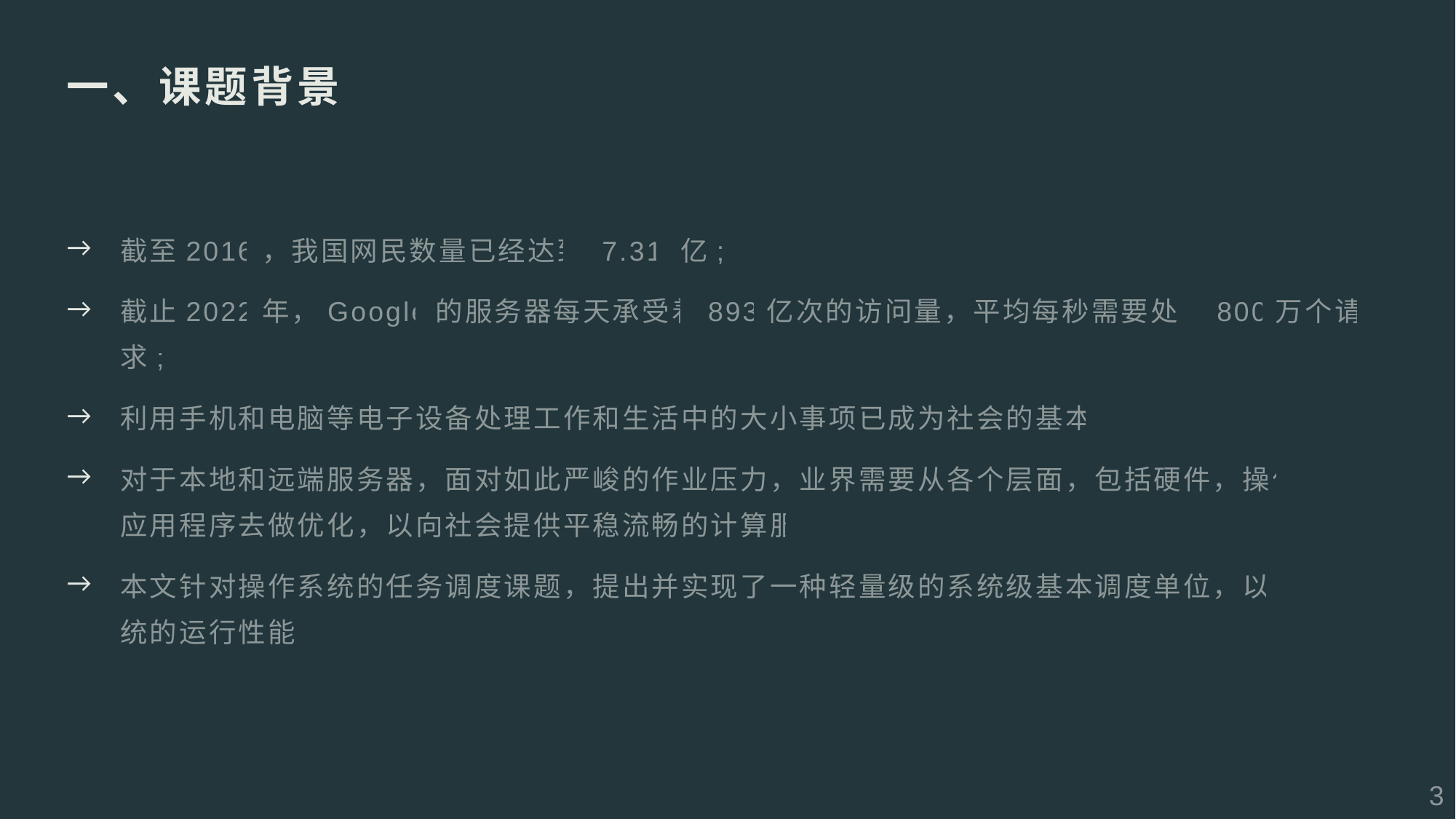

# 一、课题背景
截至2016，我国网民数量已经达到 7.31 亿;
截止2022年，Google的服务器每天承受着893亿次的访问量，平均每秒需要处理800万个请求;
利用手机和电脑等电子设备处理工作和生活中的大小事项已成为社会的基本形态；
对于本地和远端服务器，面对如此严峻的作业压力，业界需要从各个层面，包括硬件，操作系统，应用程序去做优化，以向社会提供平稳流畅的计算服务。
本文针对操作系统的任务调度课题，提出并实现了一种轻量级的系统级基本调度单位，以提升系统的运行性能。
3